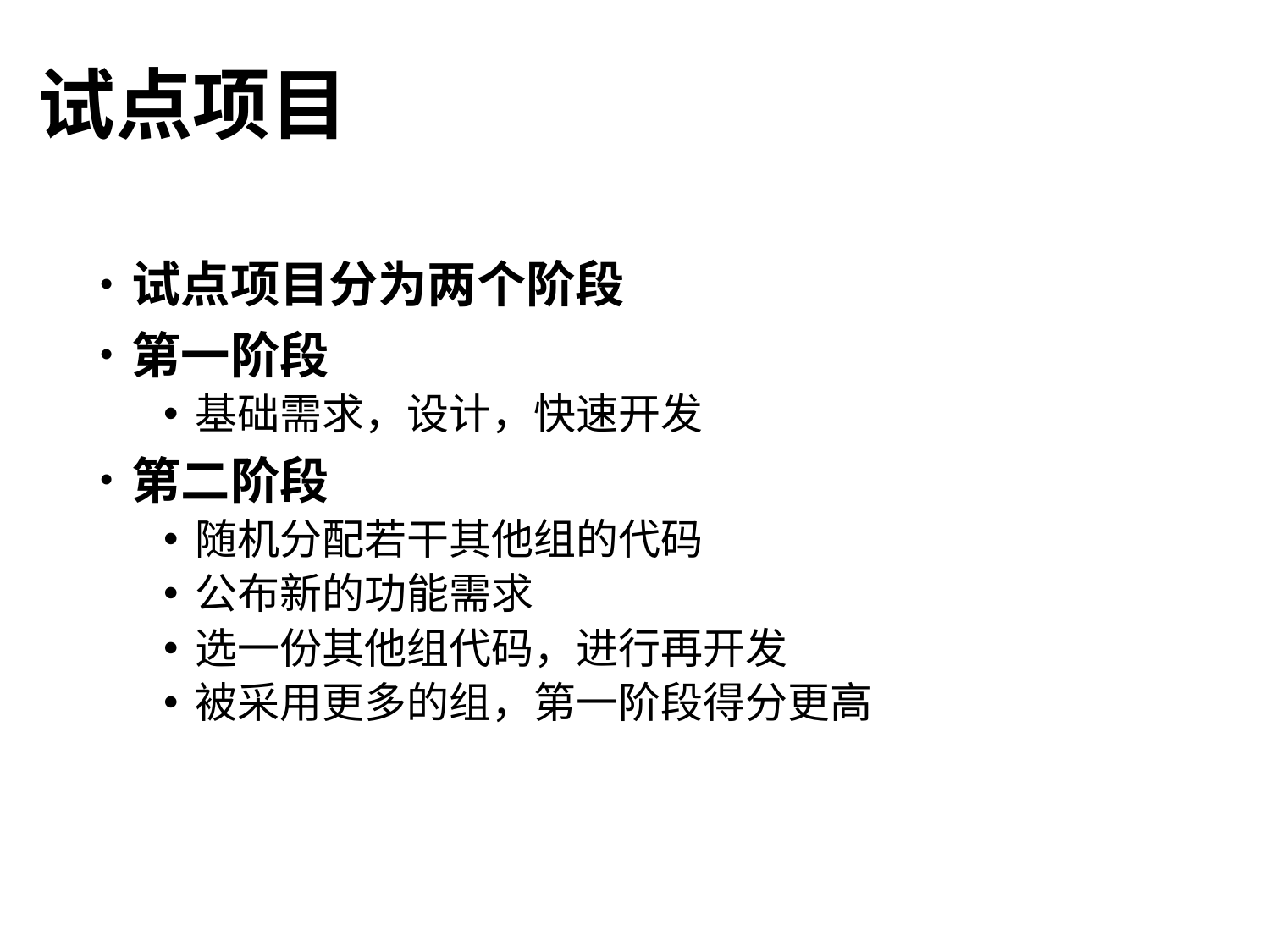

# 试点项目
试点项目分为两个阶段
第一阶段
基础需求，设计，快速开发
第二阶段
随机分配若干其他组的代码
公布新的功能需求
选一份其他组代码，进行再开发
被采用更多的组，第一阶段得分更高